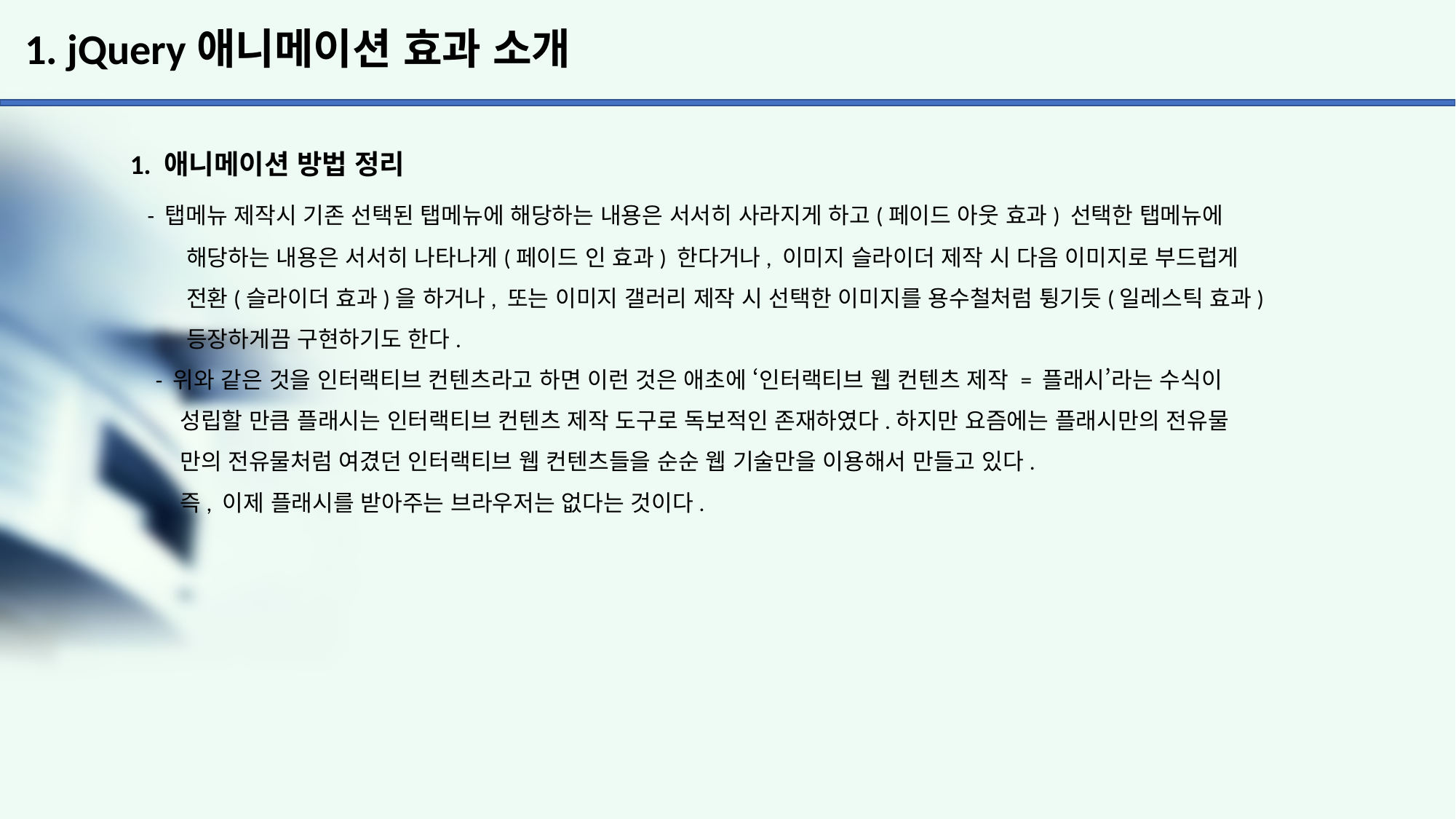

# 1. jQuery애니메이션 효과 소개
1. 애니메이션 방법 정리
   - 탭메뉴 제작시 기존 선택된 탭메뉴에 해당하는 내용은 서서히 사라지게 하고(페이드 아웃 효과) 선택한 탭메뉴에
        해당하는 내용은 서서히 나타나게(페이드 인 효과) 한다거나, 이미지 슬라이더 제작 시 다음 이미지로 부드럽게
        전환(슬라이더 효과)을 하거나, 또는 이미지 갤러리 제작 시 선택한 이미지를 용수철처럼 튕기듯(일레스틱 효과)
        등장하게끔 구현하기도 한다.
     - 위와 같은 것을 인터랙티브 컨텐츠라고 하면 이런 것은 애초에 ‘인터랙티브 웹 컨텐츠 제작 = 플래시’라는 수식이
       성립할 만큼 플래시는 인터랙티브 컨텐츠 제작 도구로 독보적인 존재하였다.하지만 요즘에는 플래시만의 전유물
       만의 전유물처럼 여겼던 인터랙티브 웹 컨텐츠들을 순순 웹 기술만을 이용해서 만들고 있다.
       즉, 이제 플래시를 받아주는 브라우저는 없다는 것이다.